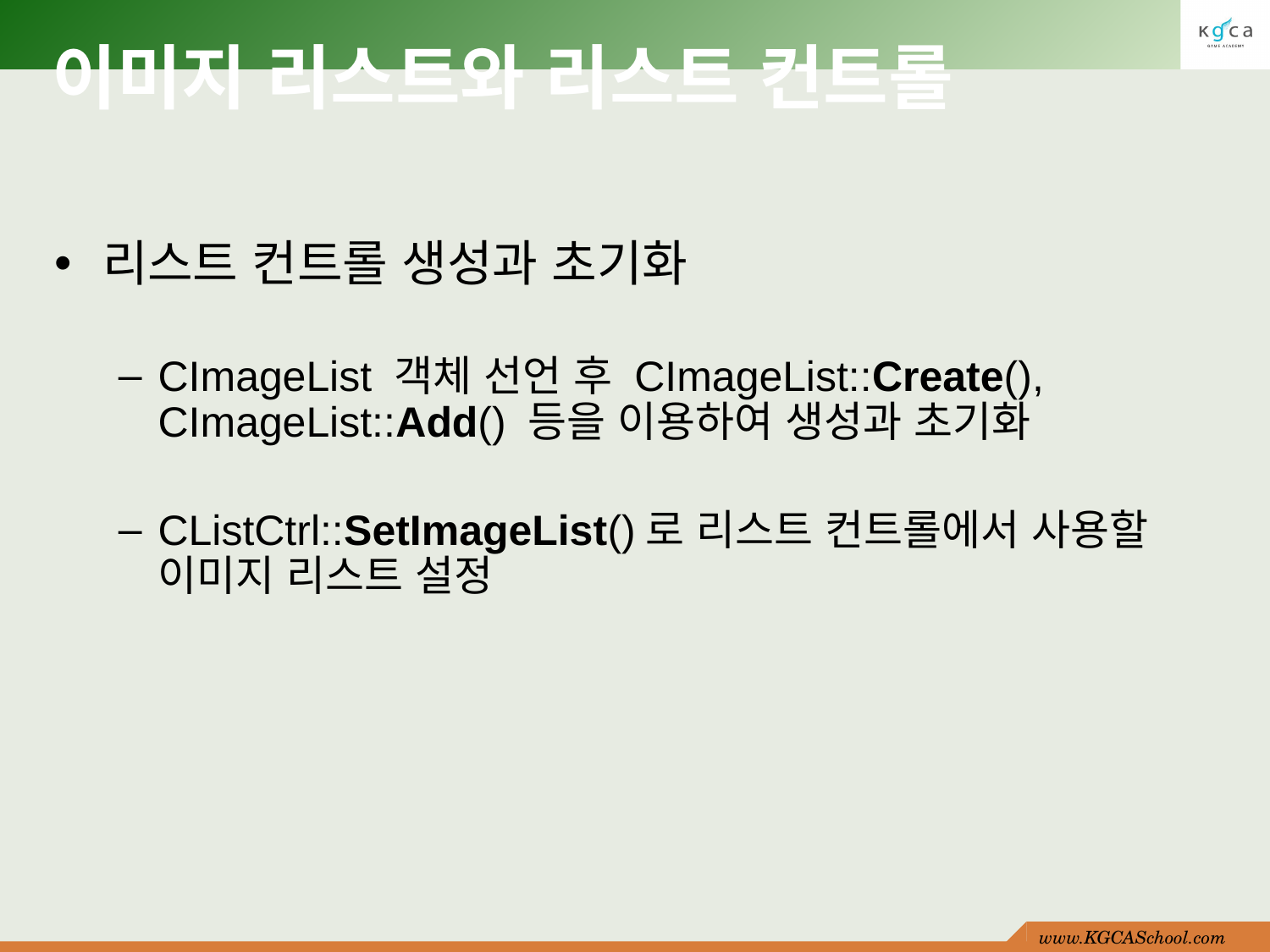

# 이미지 리스트와 리스트 컨트롤
리스트 컨트롤 생성과 초기화

CImageList 객체 선언 후 CImageList::Create(), CImageList::Add() 등을 이용하여 생성과 초기화

CListCtrl::SetImageList()로 리스트 컨트롤에서 사용할 이미지 리스트 설정